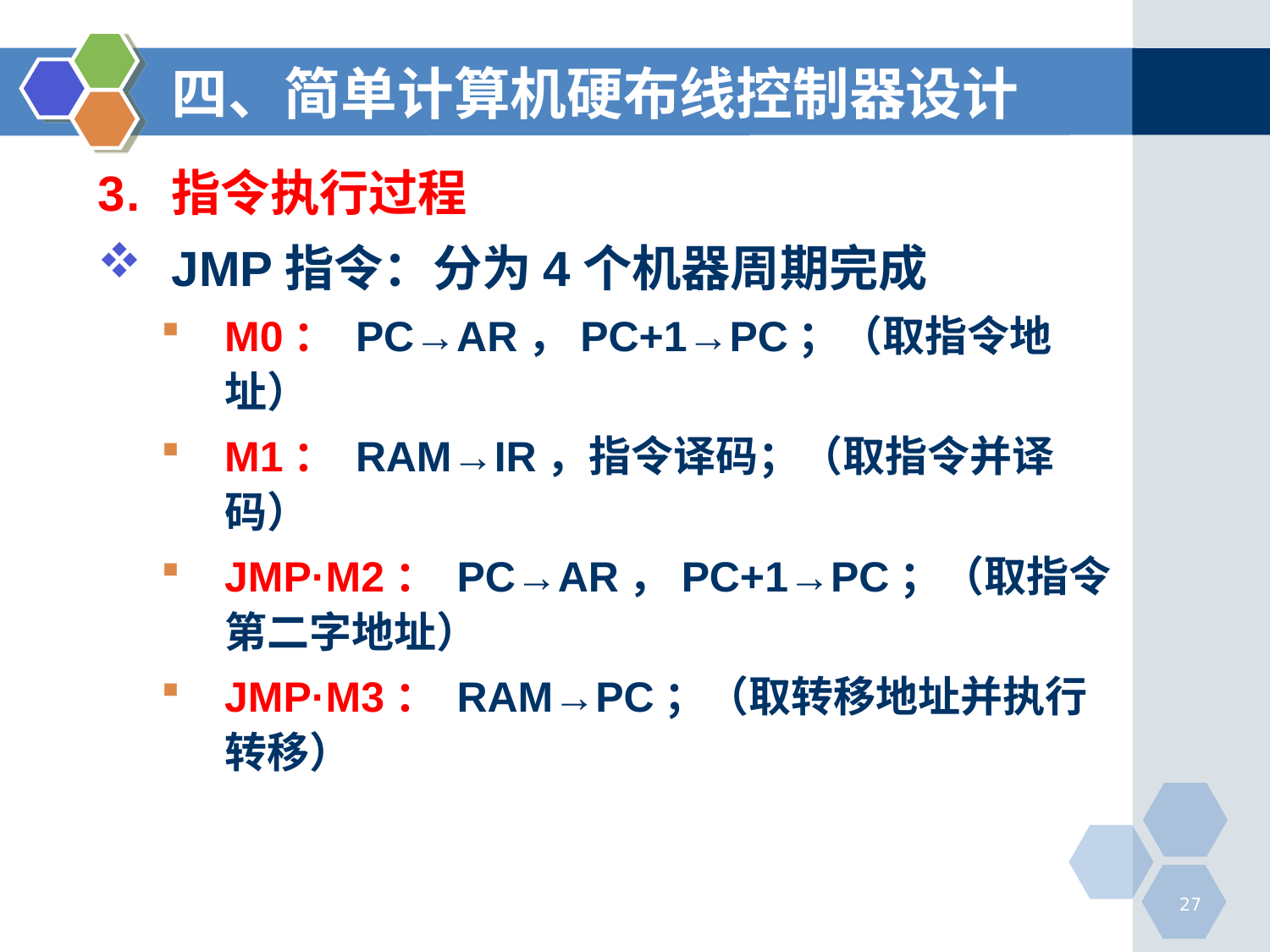

# 四、简单计算机硬布线控制器设计
指令执行过程
JMP指令：分为4个机器周期完成
M0： PC→AR，PC+1→PC；（取指令地址）
M1： RAM→IR，指令译码；（取指令并译码）
JMP·M2： PC→AR，PC+1→PC；（取指令第二字地址）
JMP·M3： RAM→PC；（取转移地址并执行转移）
27